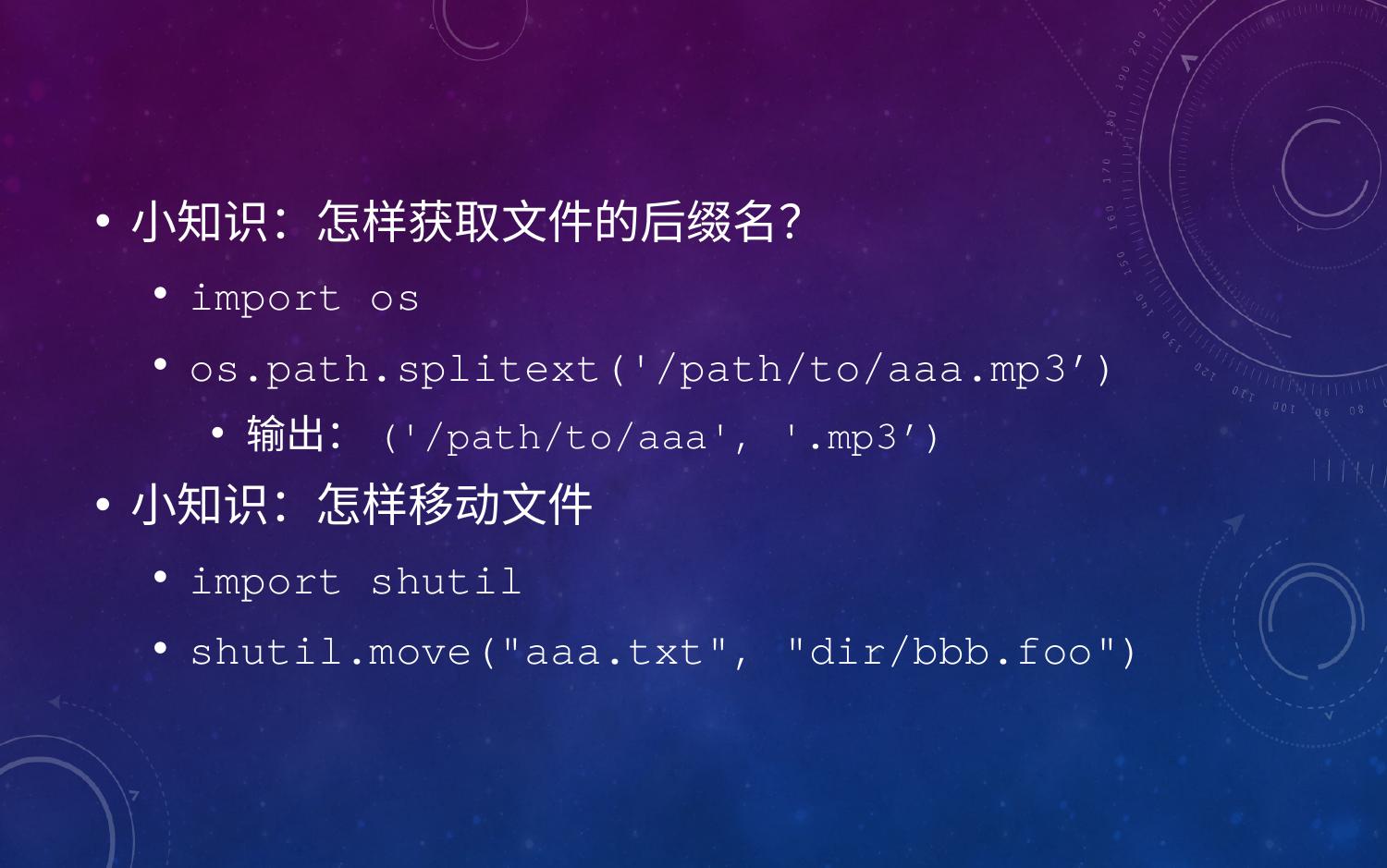

小知识：怎样获取文件的后缀名？
import os
os.path.splitext('/path/to/aaa.mp3’)
输出：('/path/to/aaa', '.mp3’)
小知识：怎样移动文件
import shutil
shutil.move("aaa.txt", "dir/bbb.foo")